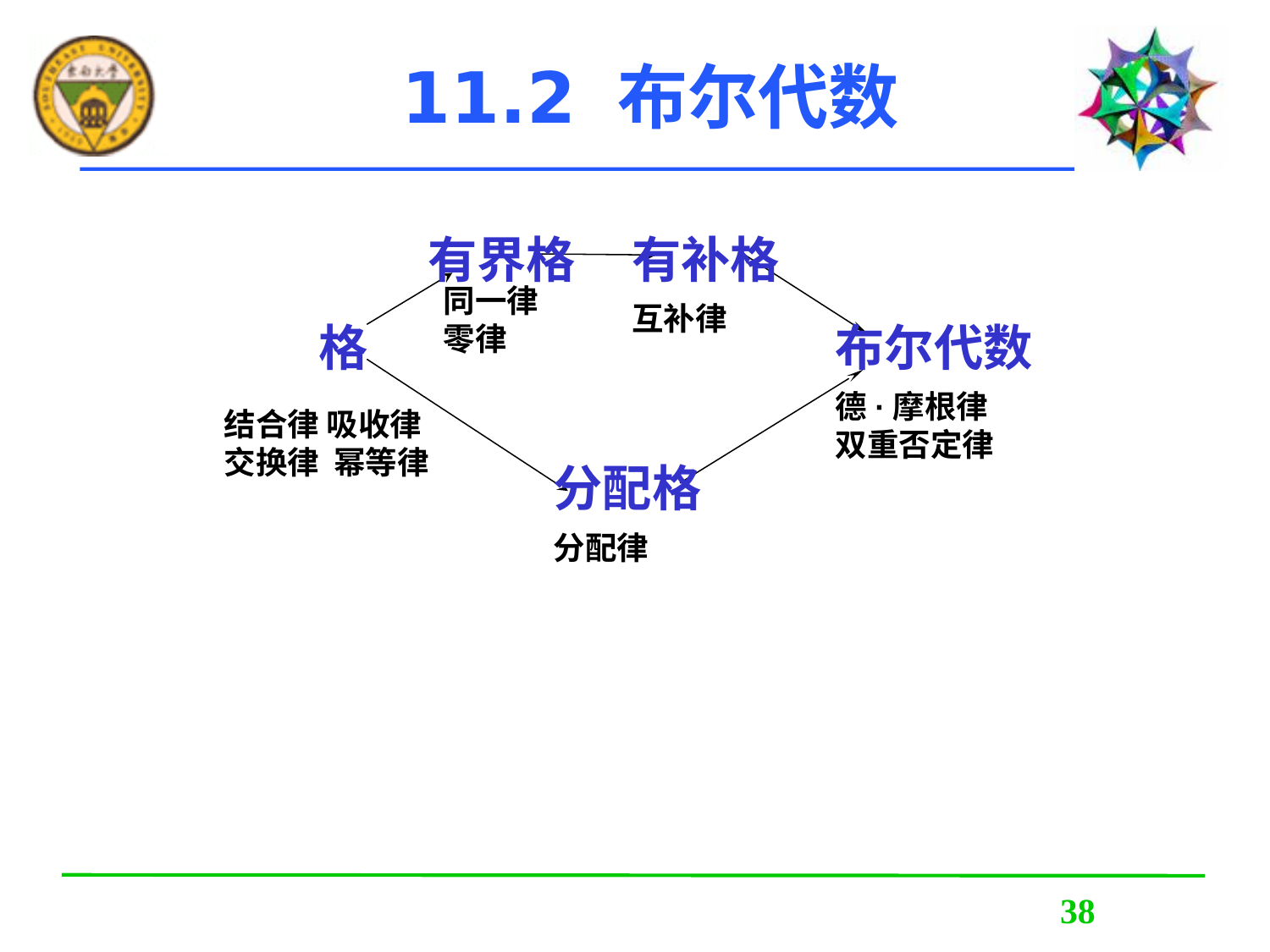

# 11.2 布尔代数
有界格
有补格
同一律
零律
互补律
格
布尔代数
德·摩根律
双重否定律
结合律 吸收律
交换律  幂等律
分配格
分配律